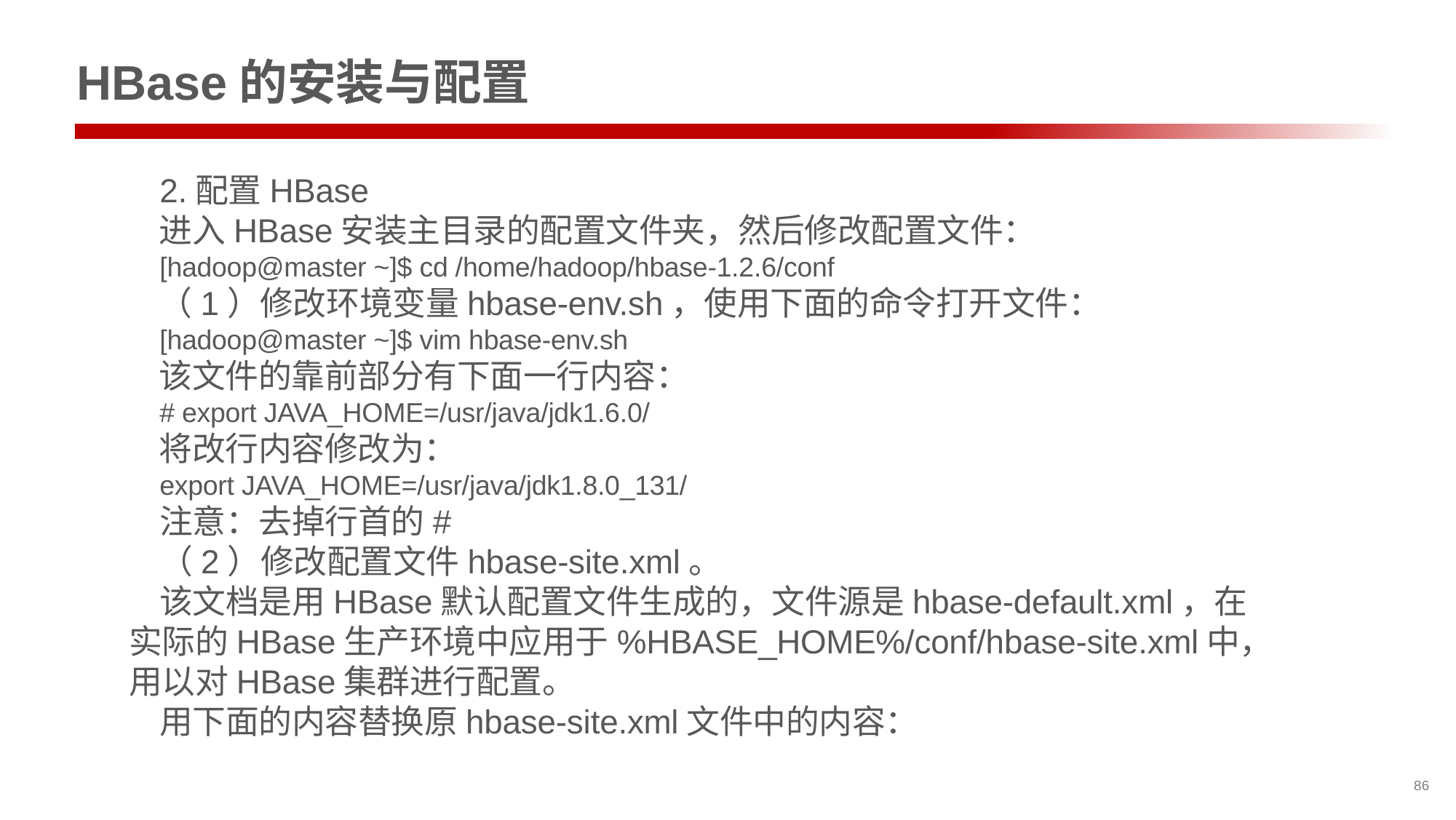

# HBase的安装与配置

2.配置HBase
进入HBase安装主目录的配置文件夹，然后修改配置文件：
[hadoop@master ~]$ cd /home/hadoop/hbase-1.2.6/conf
（1）修改环境变量hbase-env.sh，使用下面的命令打开文件：
[hadoop@master ~]$ vim hbase-env.sh
该文件的靠前部分有下面一行内容：
# export JAVA_HOME=/usr/java/jdk1.6.0/
将改行内容修改为：
export JAVA_HOME=/usr/java/jdk1.8.0_131/
注意：去掉行首的#
（2）修改配置文件hbase-site.xml。
该文档是用HBase默认配置文件生成的，文件源是hbase-default.xml，在实际的HBase生产环境中应用于%HBASE_HOME%/conf/hbase-site.xml中，用以对HBase集群进行配置。
用下面的内容替换原hbase-site.xml文件中的内容：

86